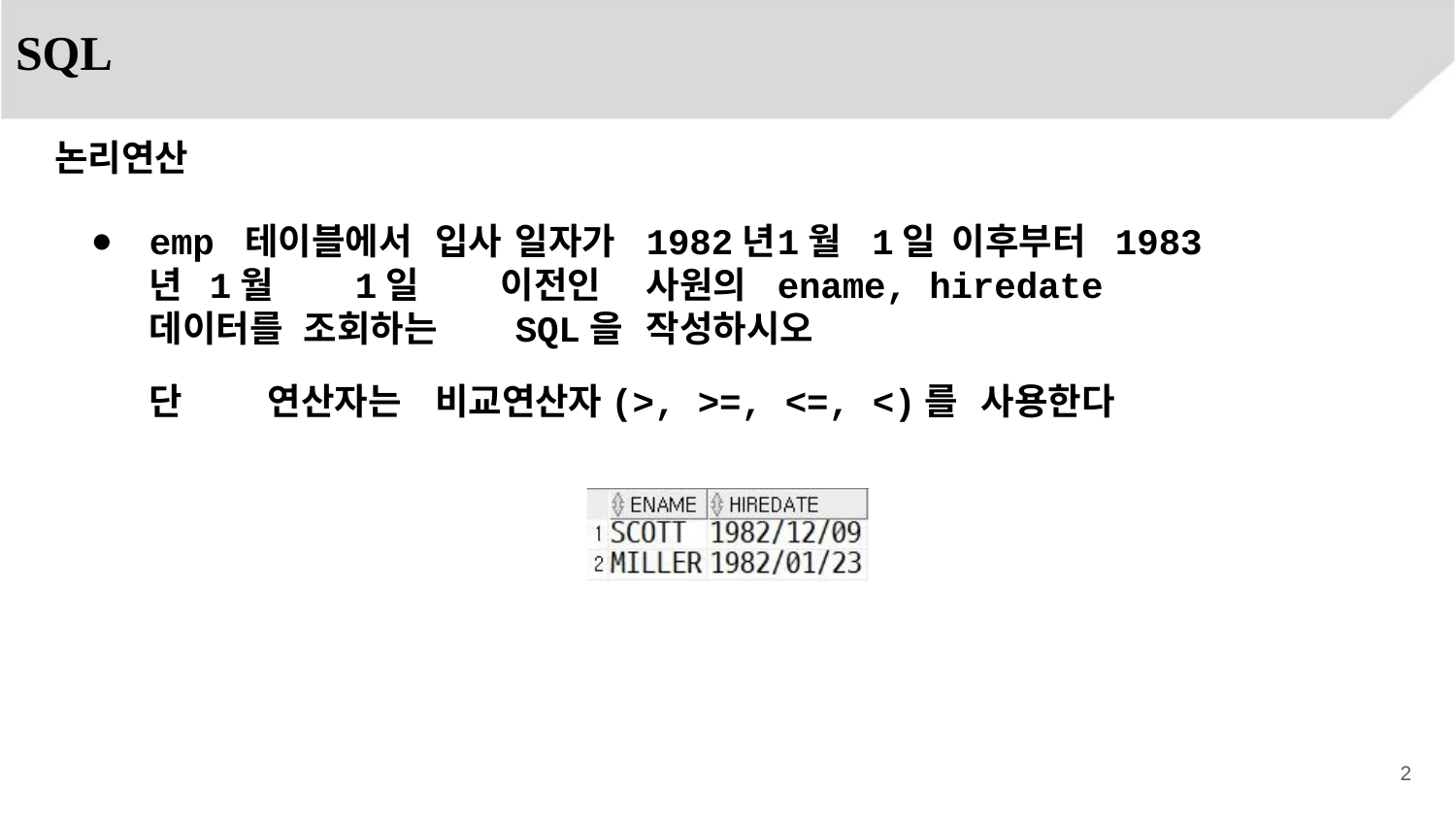

SQL
# 논리연산
emp 테이블에서	입사	일자가	1982년	1월	1일	이후부터  1983년	1월	1일		이전인	사원의	ename, hiredate 데이터를  조회하는		SQL을	작성하시오

단	연산자는	비교연산자(>, >=, <=, <)를	사용한다

2